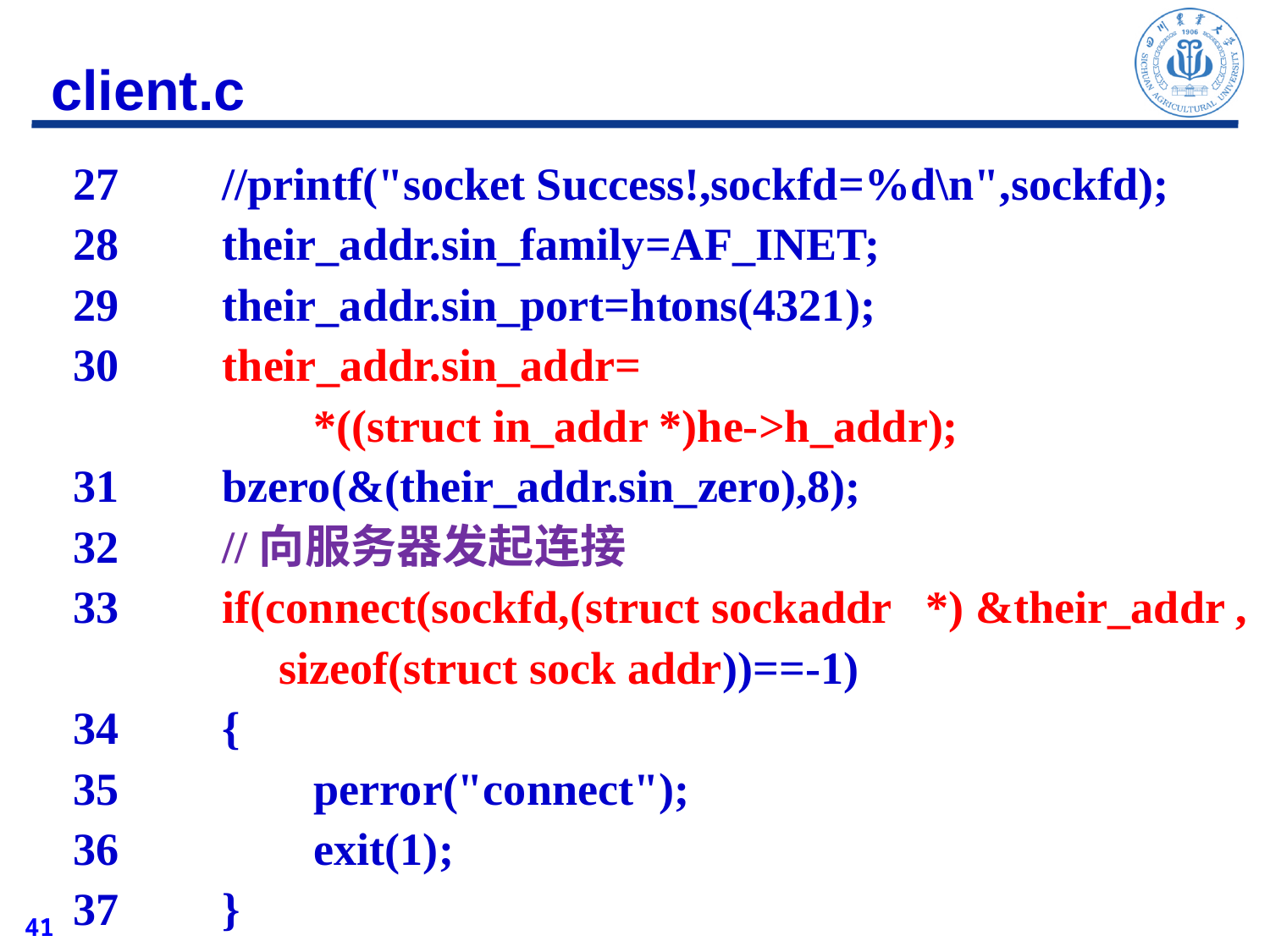

client.c
 27         //printf("socket Success!,sockfd=%d\n",sockfd);
 28         their_addr.sin_family=AF_INET;
 29         their_addr.sin_port=htons(4321);
 30         their_addr.sin_addr=
                      *((struct in_addr *)he->h_addr);
 31         bzero(&(their_addr.sin_zero),8);
 32         //向服务器发起连接
 33         if(connect(sockfd,(struct sockaddr   *) &their_addr ,
                   sizeof(struct sock addr))==-1)
 34         {
 35                 perror("connect");
 36                 exit(1);
 37         }